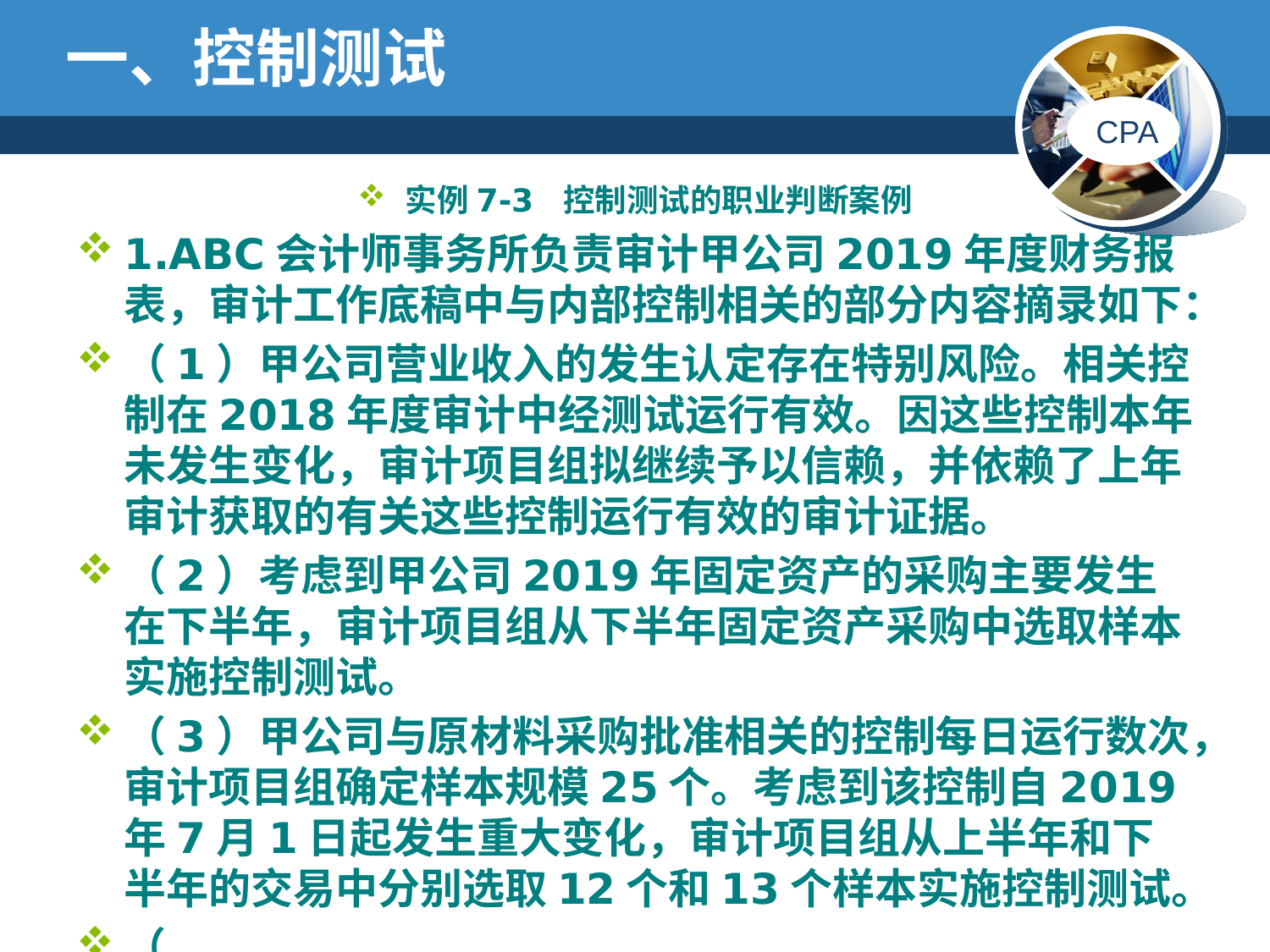

# 一、控制测试
实例7-3  控制测试的职业判断案例
1.ABC会计师事务所负责审计甲公司2019年度财务报表，审计工作底稿中与内部控制相关的部分内容摘录如下：
（1）甲公司营业收入的发生认定存在特别风险。相关控制在2018年度审计中经测试运行有效。因这些控制本年未发生变化，审计项目组拟继续予以信赖，并依赖了上年审计获取的有关这些控制运行有效的审计证据。
（2）考虑到甲公司2019年固定资产的采购主要发生在下半年，审计项目组从下半年固定资产采购中选取样本实施控制测试。
（3）甲公司与原材料采购批准相关的控制每日运行数次，审计项目组确定样本规模25个。考虑到该控制自2019年7月1日起发生重大变化，审计项目组从上半年和下半年的交易中分别选取12个和13个样本实施控制测试。
（